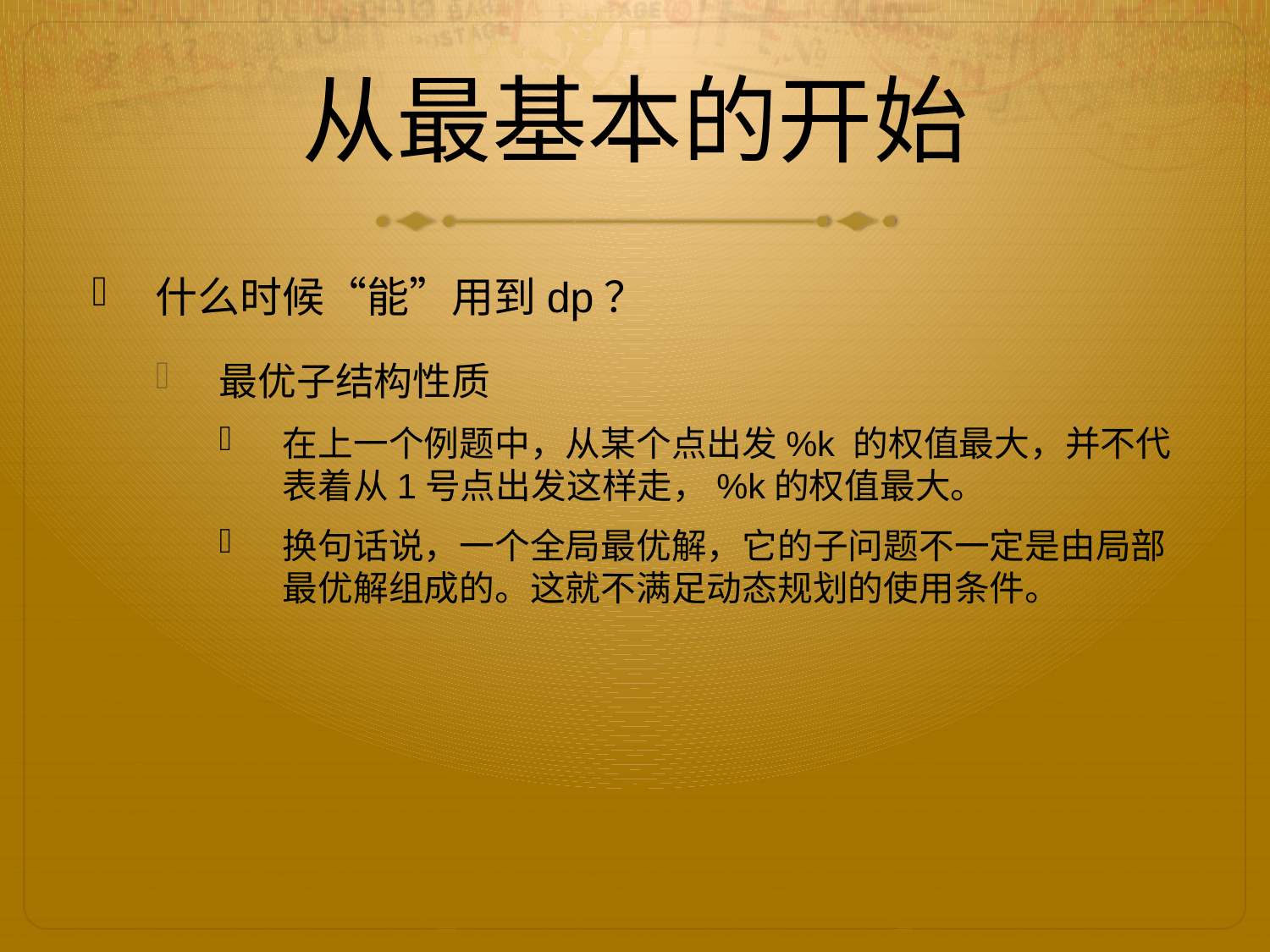

# 从最基本的开始
什么时候“能”用到dp？
最优子结构性质
在上一个例题中，从某个点出发%k 的权值最大，并不代表着从1号点出发这样走，%k的权值最大。
换句话说，一个全局最优解，它的子问题不一定是由局部最优解组成的。这就不满足动态规划的使用条件。